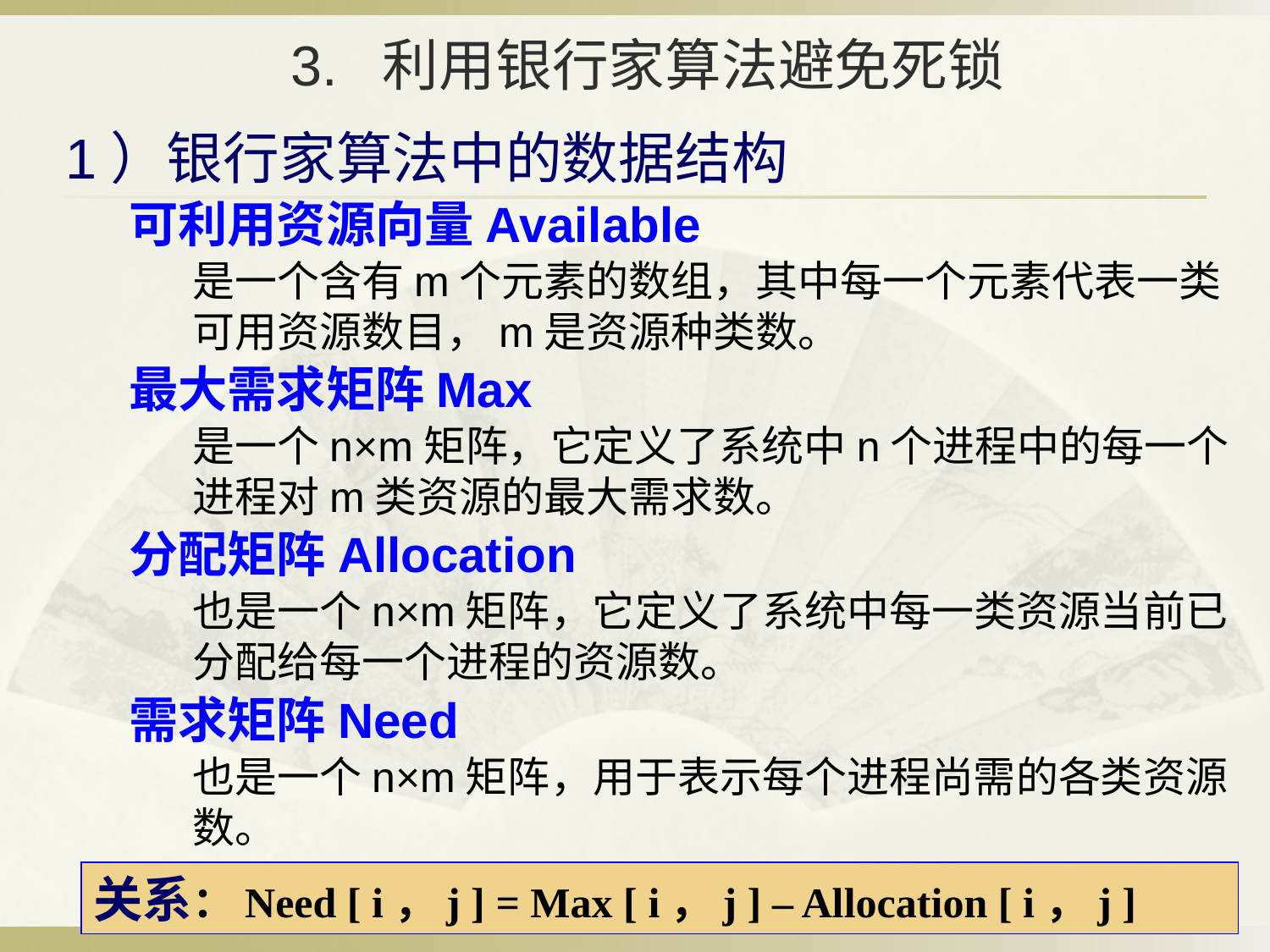

# 3.  利用银行家算法避免死锁
1）银行家算法中的数据结构
可利用资源向量Available
是一个含有m个元素的数组，其中每一个元素代表一类可用资源数目，m是资源种类数。
最大需求矩阵Max
是一个n×m矩阵，它定义了系统中n个进程中的每一个进程对m类资源的最大需求数。
分配矩阵Allocation
也是一个n×m矩阵，它定义了系统中每一类资源当前已分配给每一个进程的资源数。
需求矩阵Need
也是一个n×m矩阵，用于表示每个进程尚需的各类资源数。
关系：Need [ i，j ] = Max [ i，j ] – Allocation [ i，j ]
72